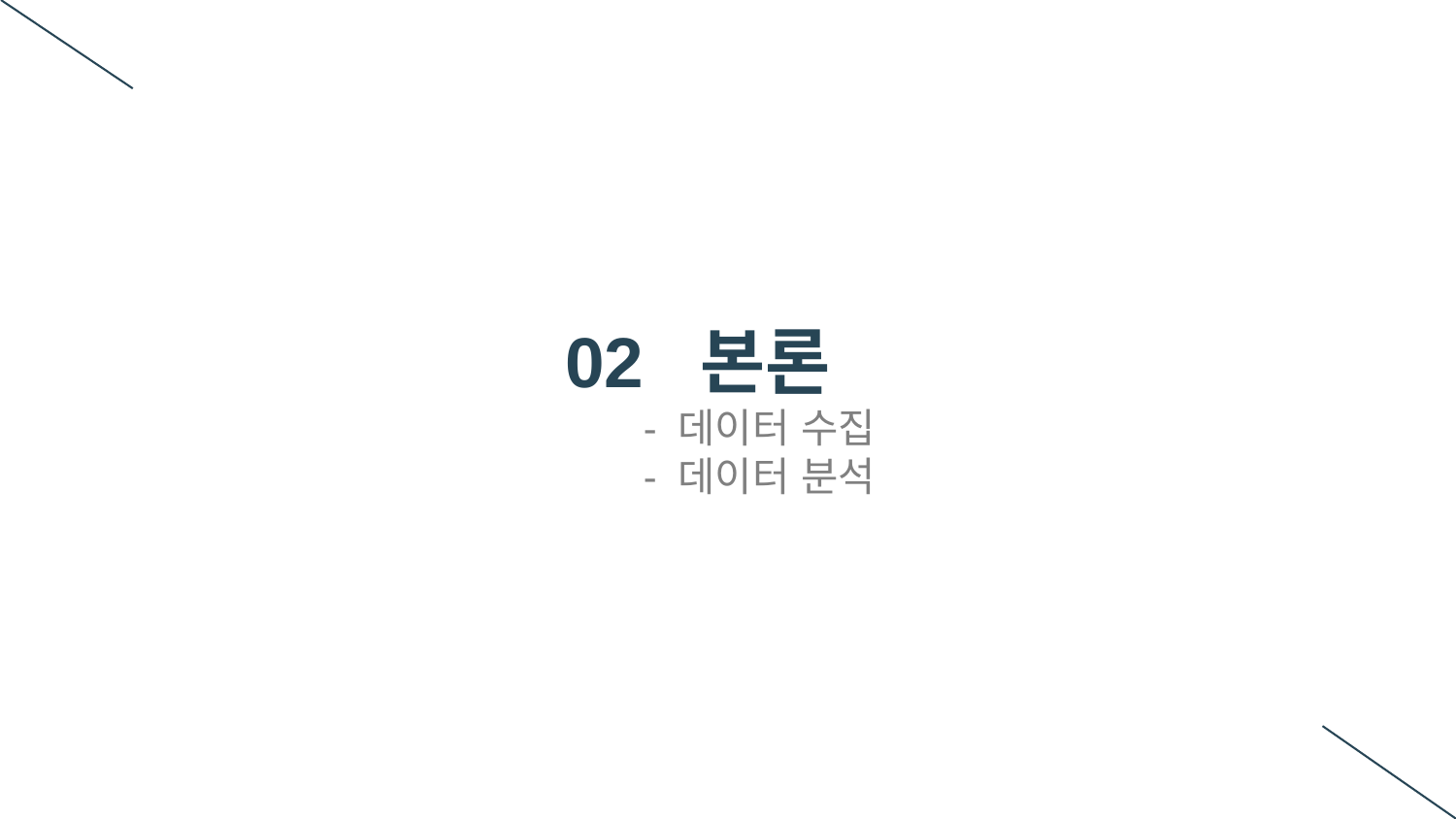

02  본론
       - 데이터 수집
       - 데이터 분석